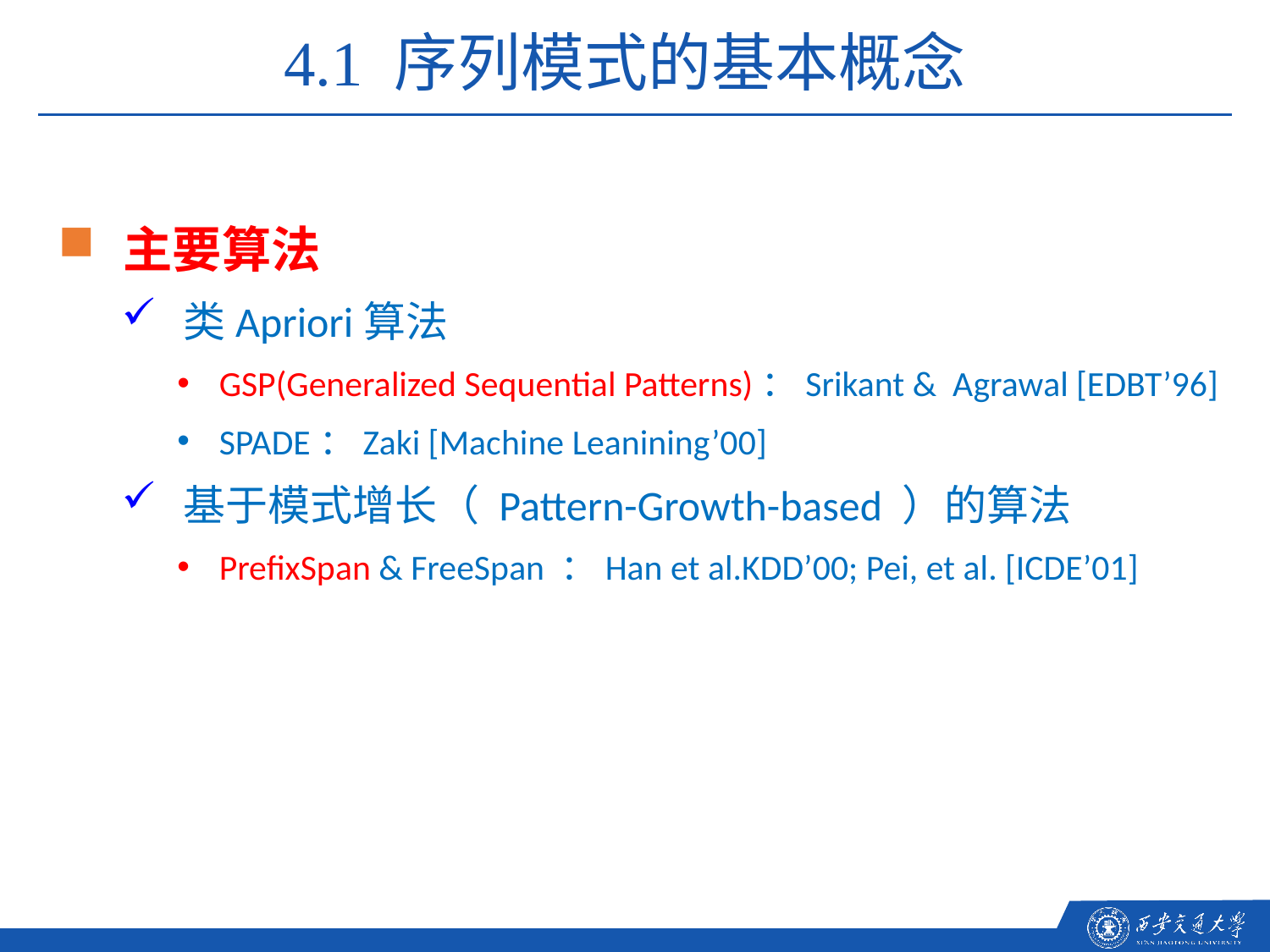

4.1 序列模式的基本概念
主要算法
类Apriori算法
GSP(Generalized Sequential Patterns)：Srikant &  Agrawal [EDBT’96]
SPADE：Zaki [Machine Leanining’00]
基于模式增长（ Pattern-Growth-based ）的算法
PrefixSpan & FreeSpan ：Han et al.KDD’00; Pei, et al. [ICDE’01]